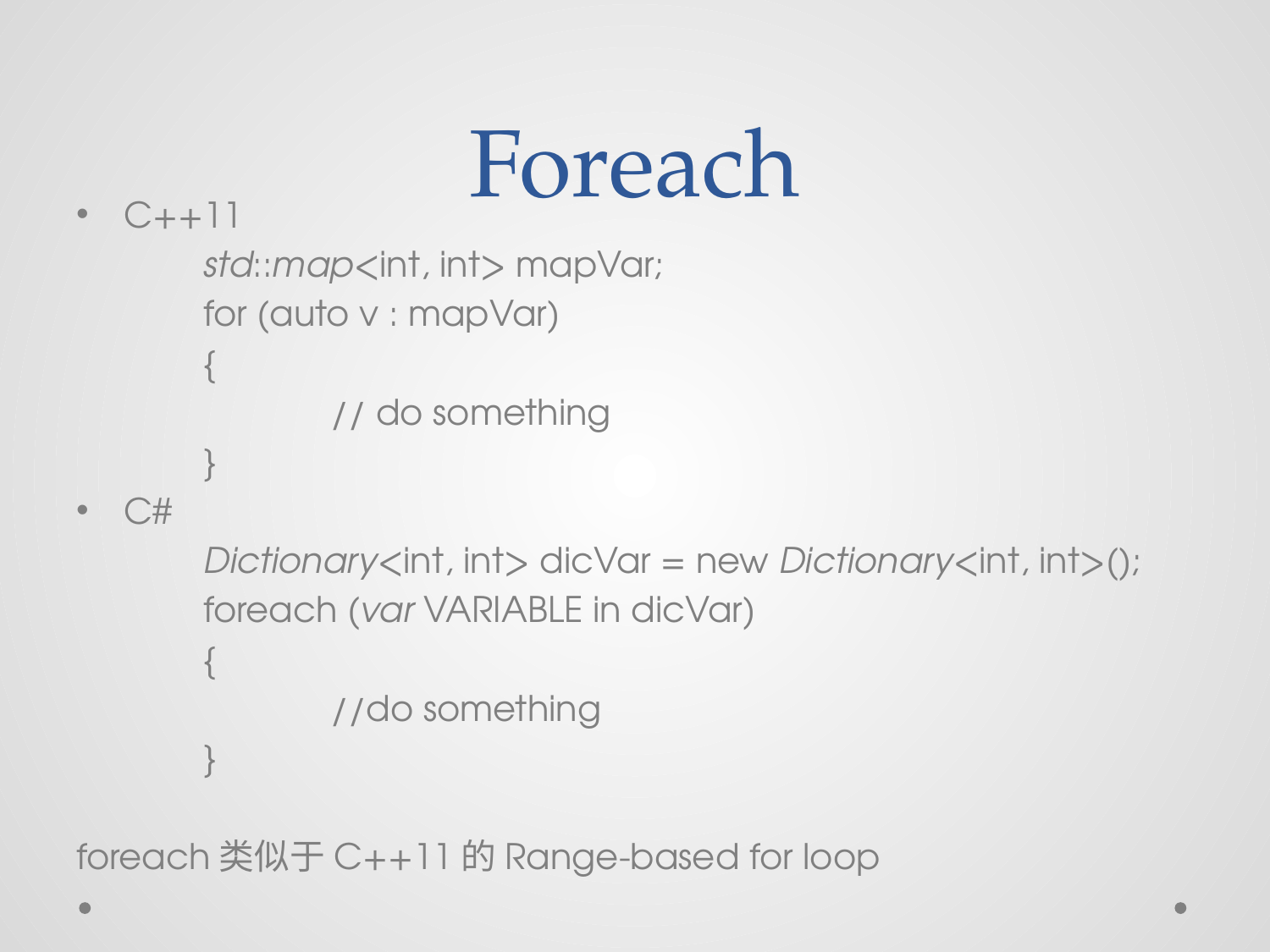

# Foreach
C++11
	std::map<int, int> mapVar;
	for (auto v : mapVar)
	{
		// do something
	}
C#
	Dictionary<int, int> dicVar = new Dictionary<int, int>();
	foreach (var VARIABLE in dicVar)
	{
		//do something
	}

foreach类似于C++11的Range-based for loop